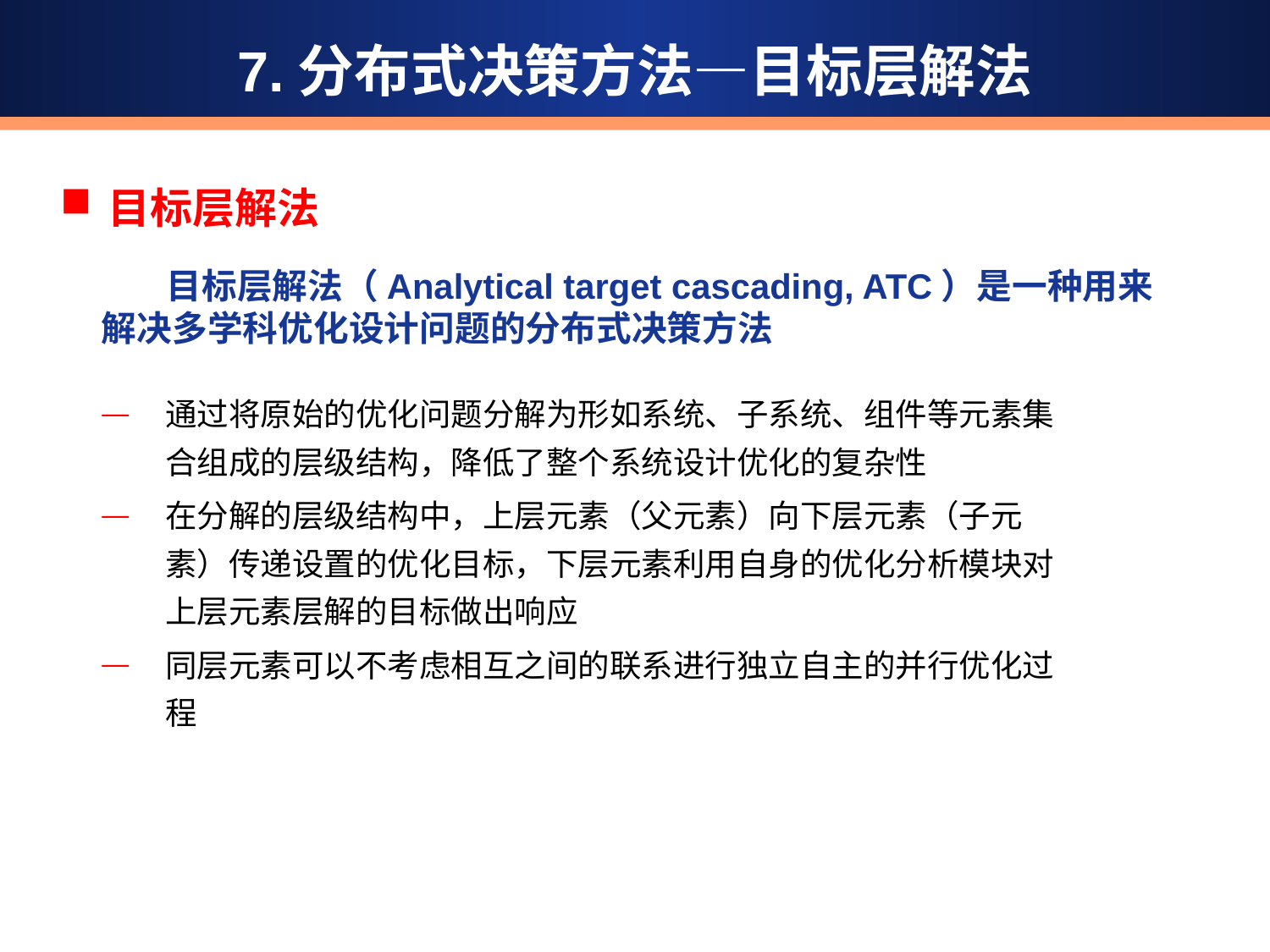

7.分布式决策方法—目标层解法
目标层解法
       目标层解法（Analytical target cascading, ATC）是一种用来解决多学科优化设计问题的分布式决策方法
通过将原始的优化问题分解为形如系统、子系统、组件等元素集合组成的层级结构，降低了整个系统设计优化的复杂性
在分解的层级结构中，上层元素（父元素）向下层元素（子元素）传递设置的优化目标，下层元素利用自身的优化分析模块对上层元素层解的目标做出响应
同层元素可以不考虑相互之间的联系进行独立自主的并行优化过程